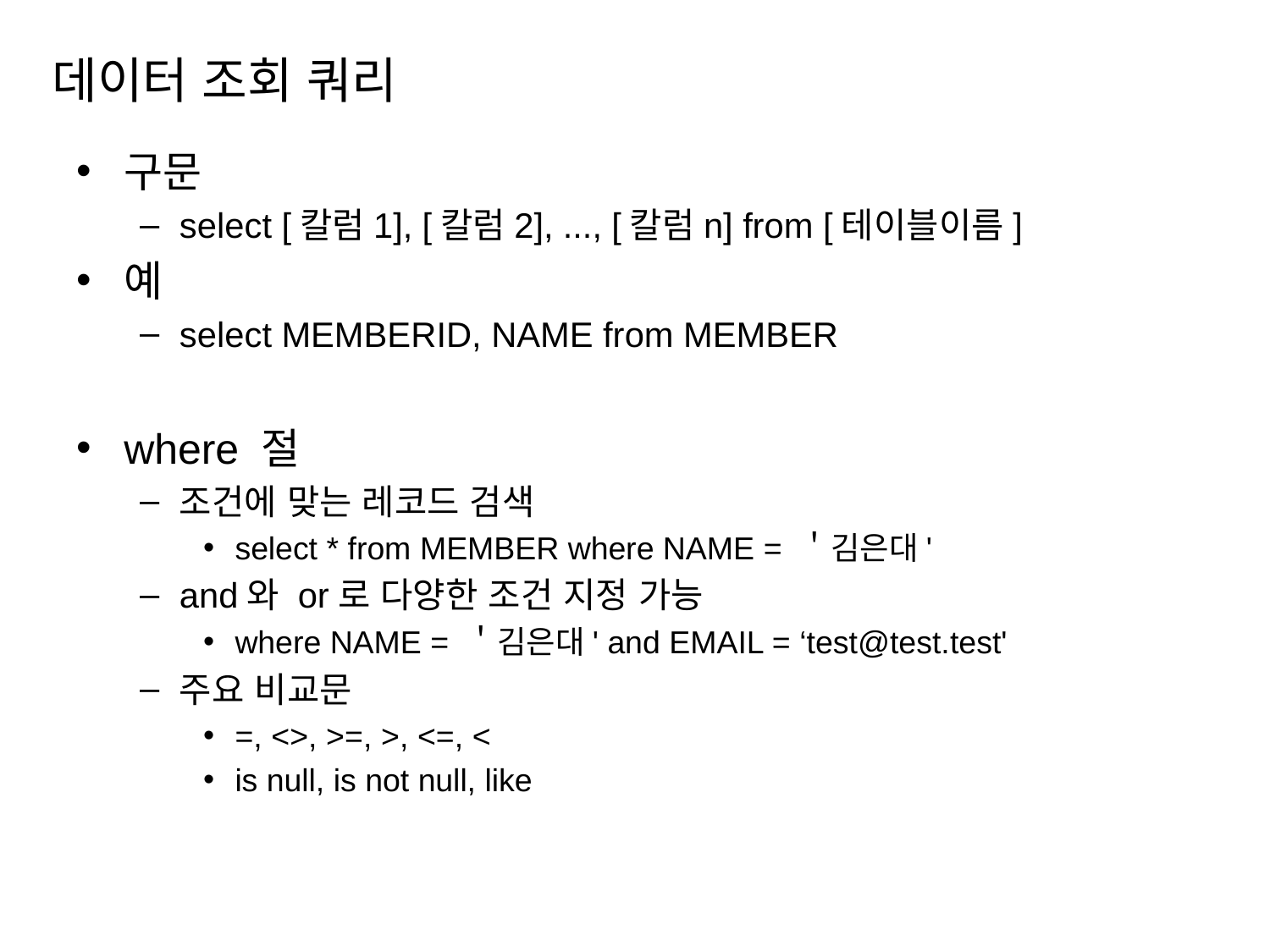

# 데이터 조회 쿼리
구문
select [칼럼1], [칼럼2], ..., [칼럼n] from [테이블이름]
예
select MEMBERID, NAME from MEMBER

where 절
조건에 맞는 레코드 검색
select * from MEMBER where NAME = ＇김은대'
and와 or로 다양한 조건 지정 가능
where NAME = ＇김은대' and EMAIL = ‘test@test.test'
주요 비교문
=, <>, >=, >, <=, <
is null, is not null, like